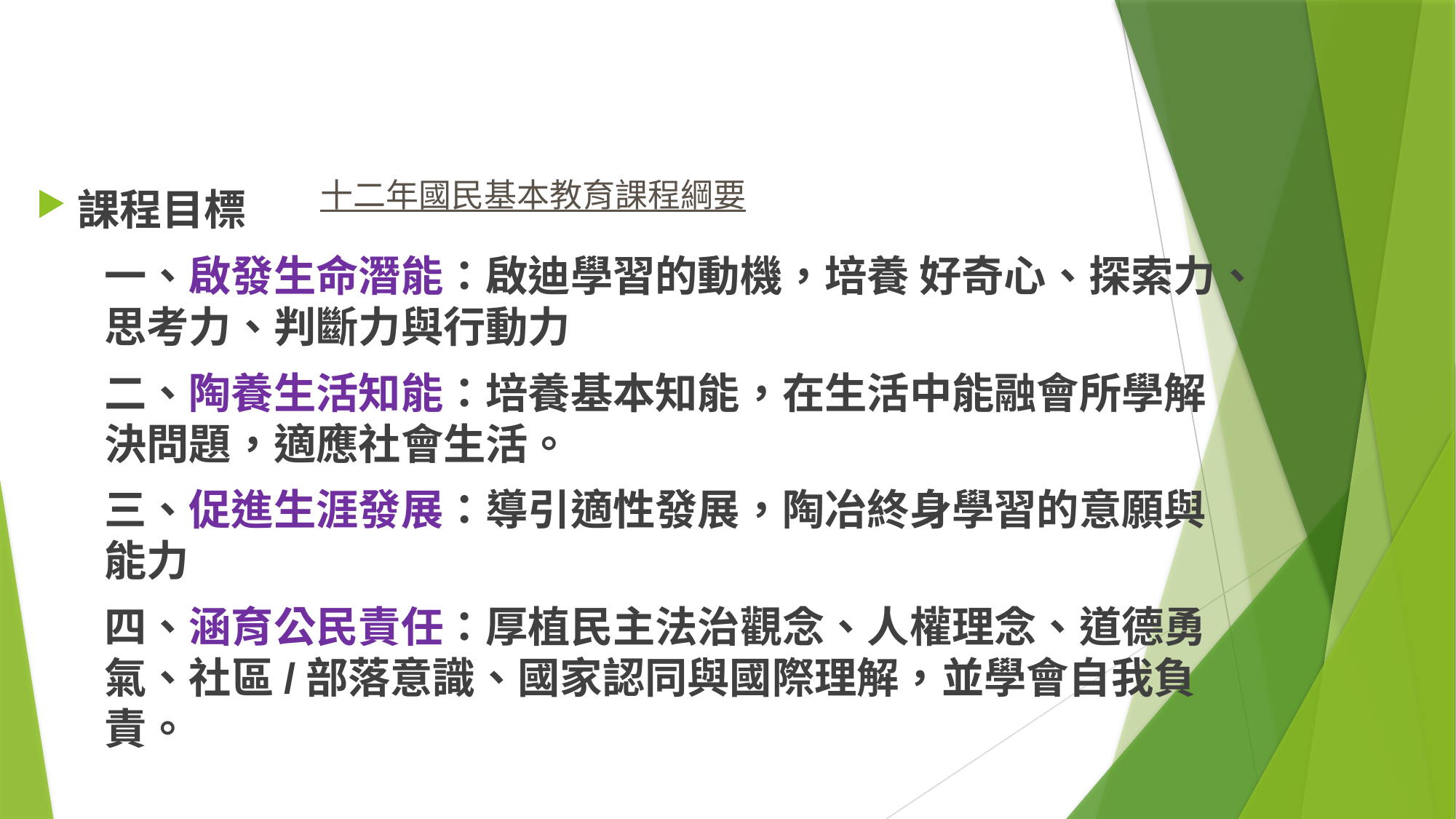

# 十二年國民基本教育課程綱要
課程目標
一、啟發生命潛能：啟迪學習的動機，培養 好奇心、探索力、思考力、判斷力與行動力
二、陶養生活知能：培養基本知能，在生活中能融會所學解決問題，適應社會生活。
三、促進生涯發展：導引適性發展，陶冶終身學習的意願與能力
四、涵育公民責任：厚植民主法治觀念、人權理念、道德勇氣、社區/部落意識、國家認同與國際理解，並學會自我負責。